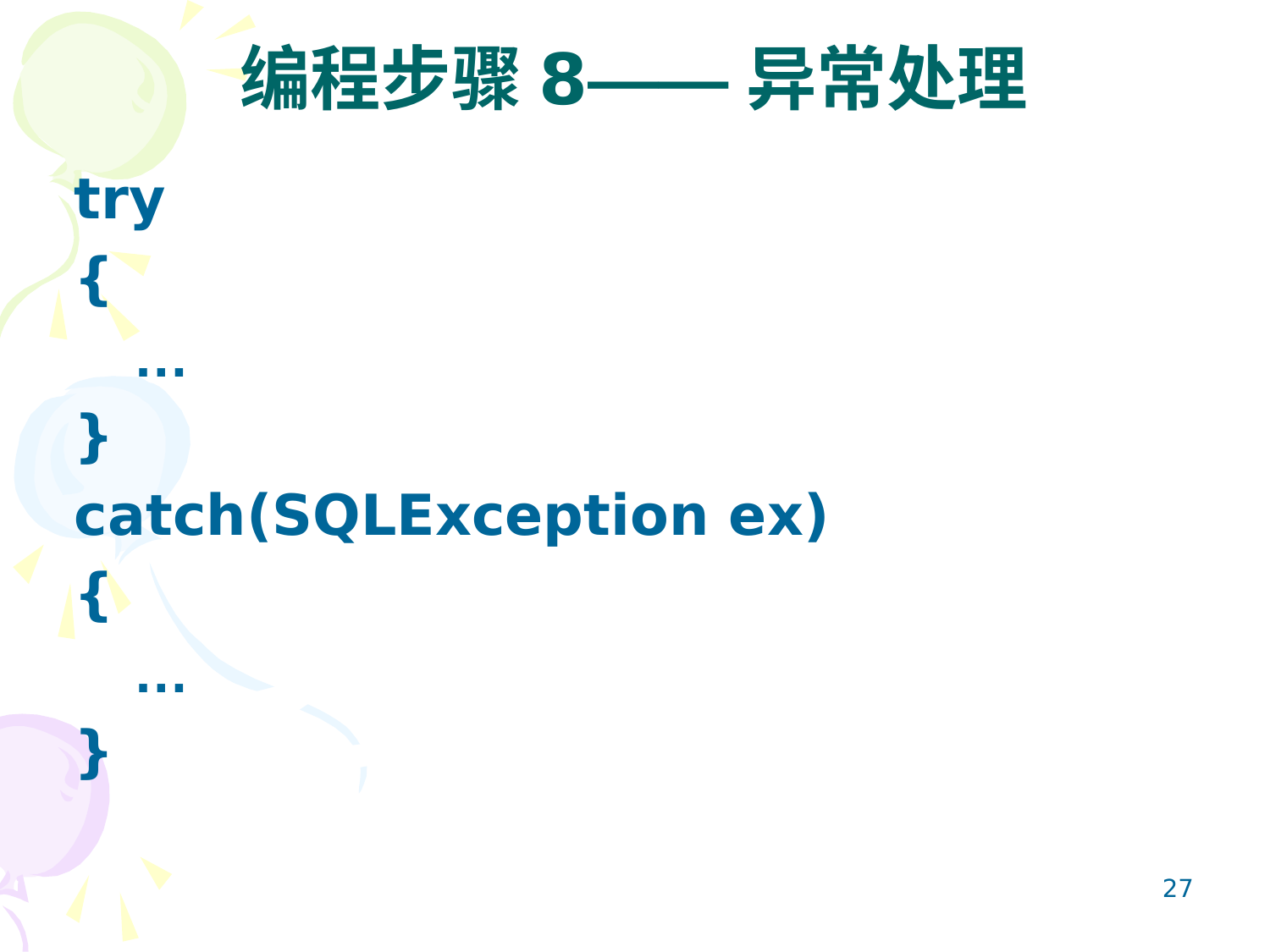

# 编程步骤8——异常处理
try
{
   …
}
catch(SQLException ex)
{
   …
}

27